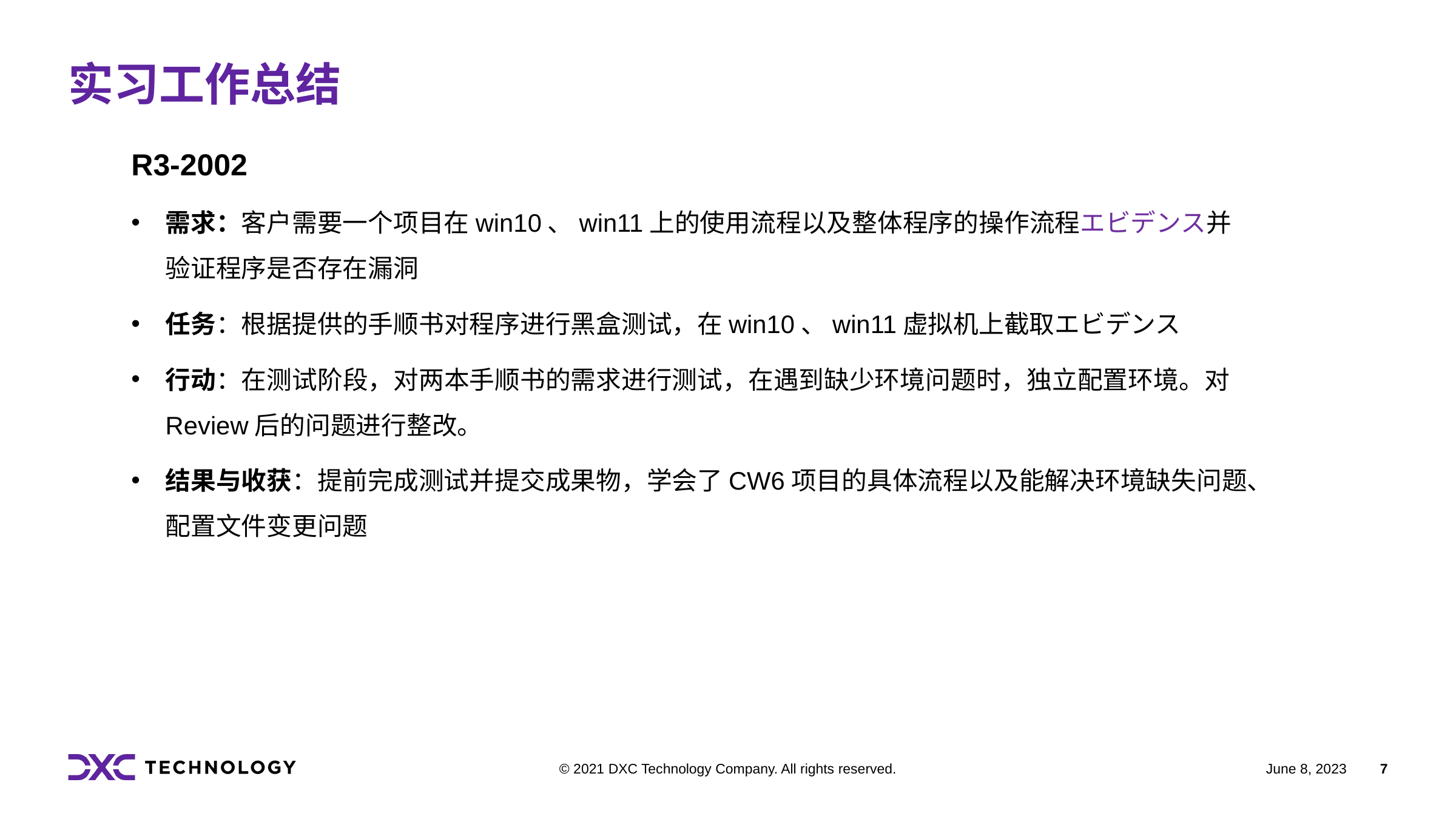

# 实习工作总结
R3-2002
需求：客户需要一个项目在win10、win11上的使用流程以及整体程序的操作流程エビデンス并验证程序是否存在漏洞
任务：根据提供的手顺书对程序进行黑盒测试，在win10、win11虚拟机上截取エビデンス
行动：在测试阶段，对两本手顺书的需求进行测试，在遇到缺少环境问题时，独立配置环境。对Review后的问题进行整改。
结果与收获：提前完成测试并提交成果物，学会了CW6项目的具体流程以及能解决环境缺失问题、配置文件变更问题